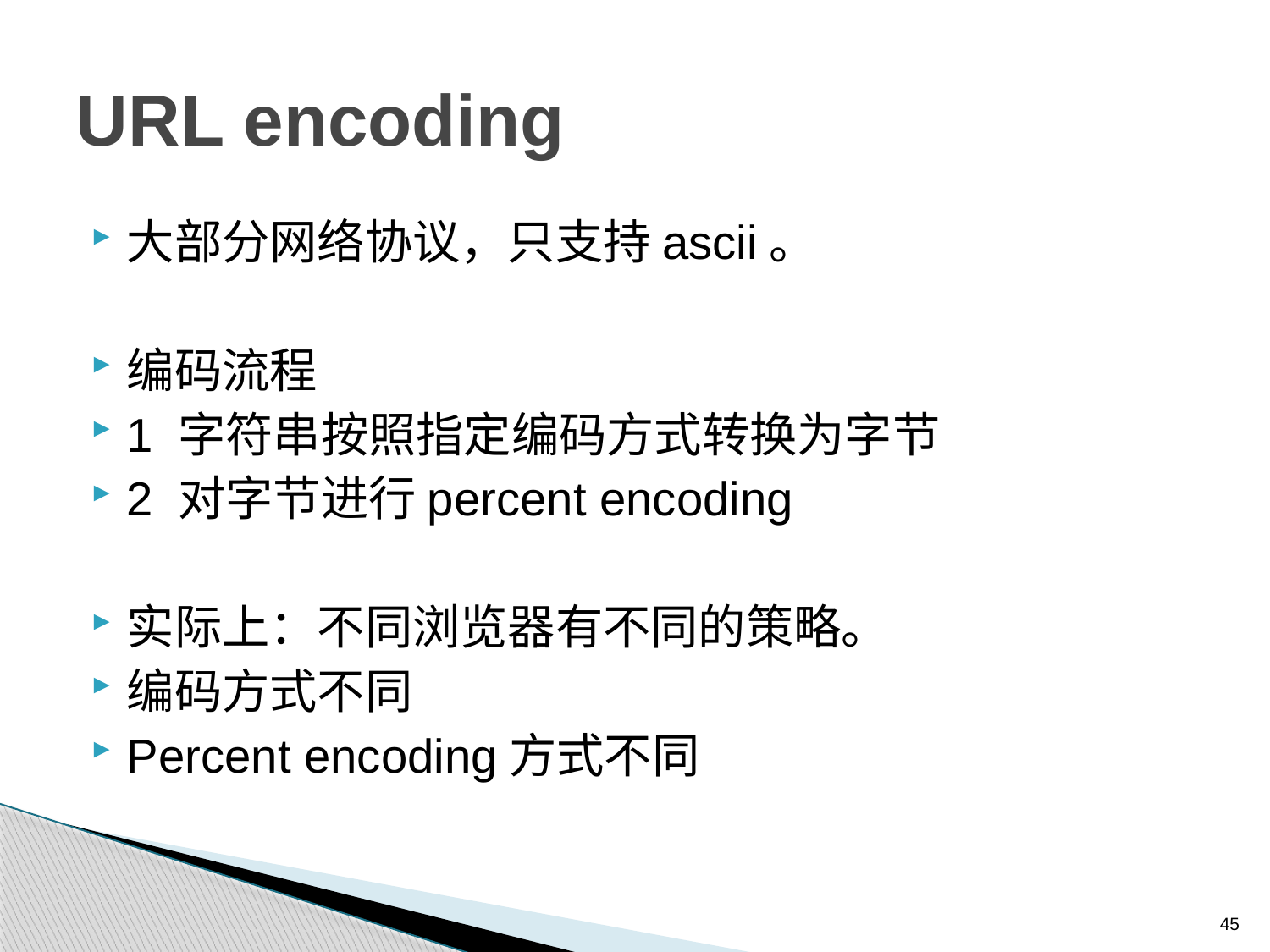

# URL encoding
大部分网络协议，只支持ascii。

编码流程
1 字符串按照指定编码方式转换为字节
2 对字节进行percent encoding

实际上：不同浏览器有不同的策略。
编码方式不同
Percent encoding方式不同

45